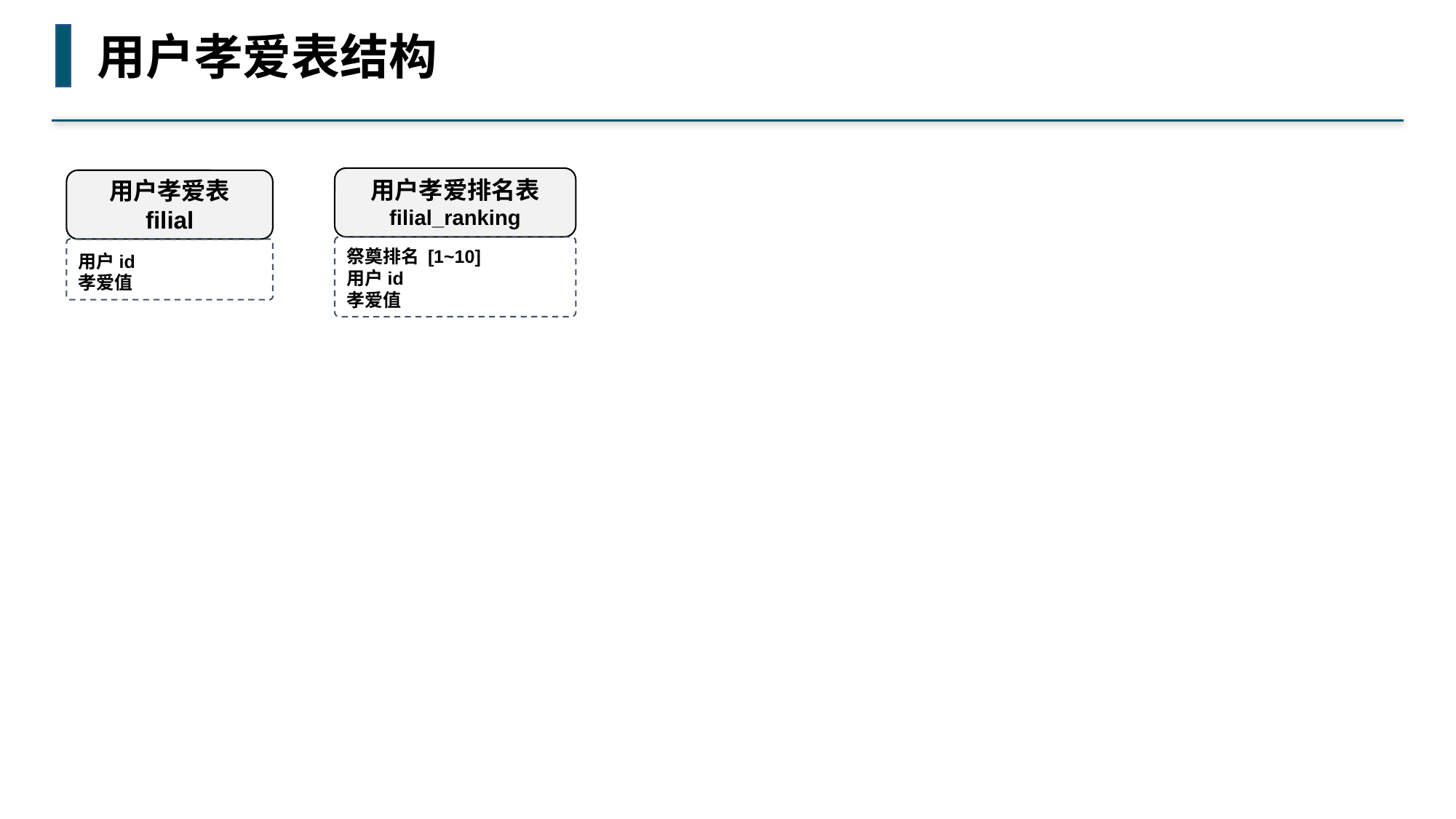

用户孝爱表结构

用户孝爱排名表
filial_ranking
用户孝爱表
filial
祭奠排名 [1~10]
用户id
孝爱值
用户id
孝爱值